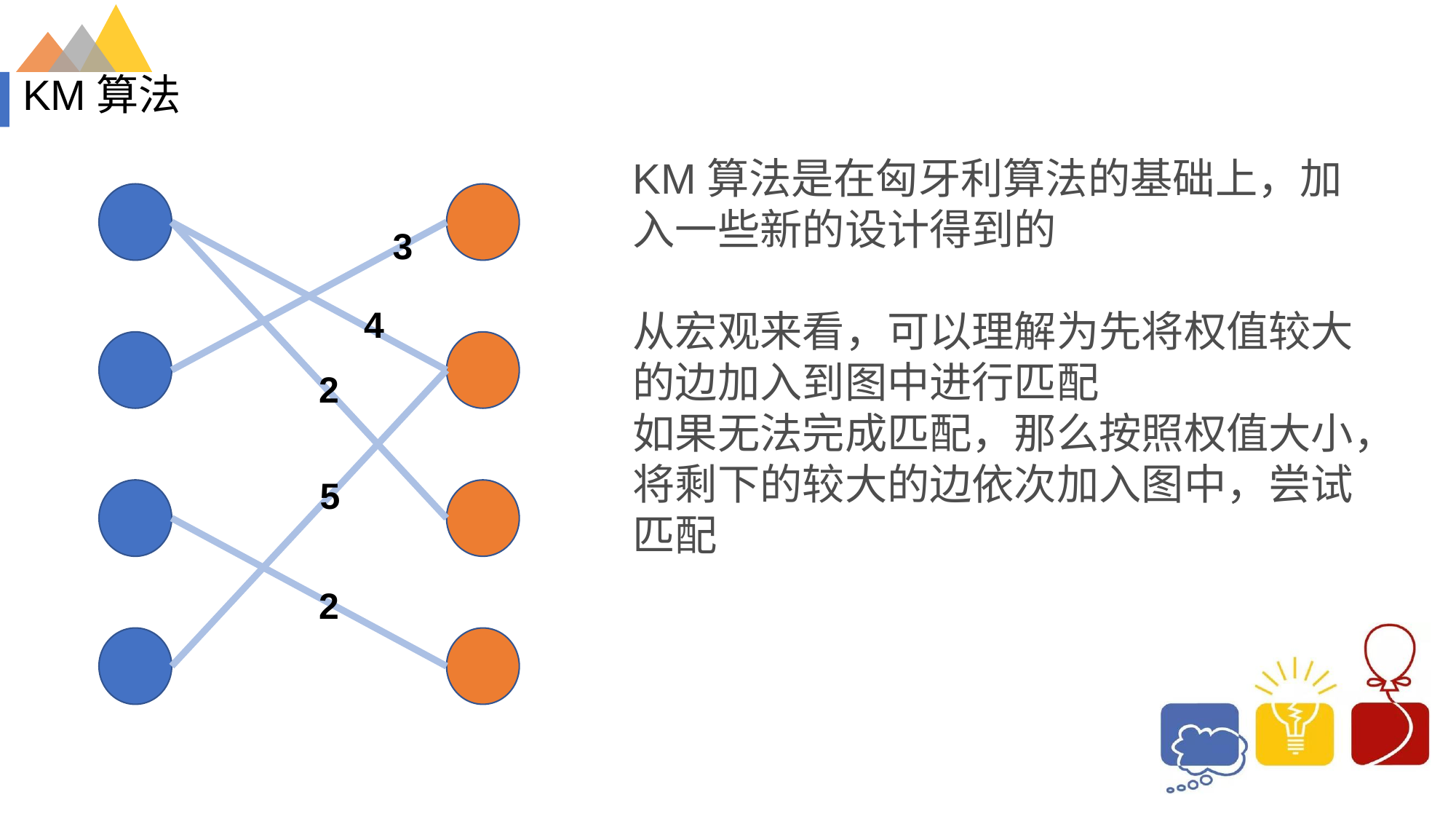

KM算法
KM算法是在匈牙利算法的基础上，加入一些新的设计得到的

从宏观来看，可以理解为先将权值较大的边加入到图中进行匹配
如果无法完成匹配，那么按照权值大小，将剩下的较大的边依次加入图中，尝试匹配

3
4
2
5
2